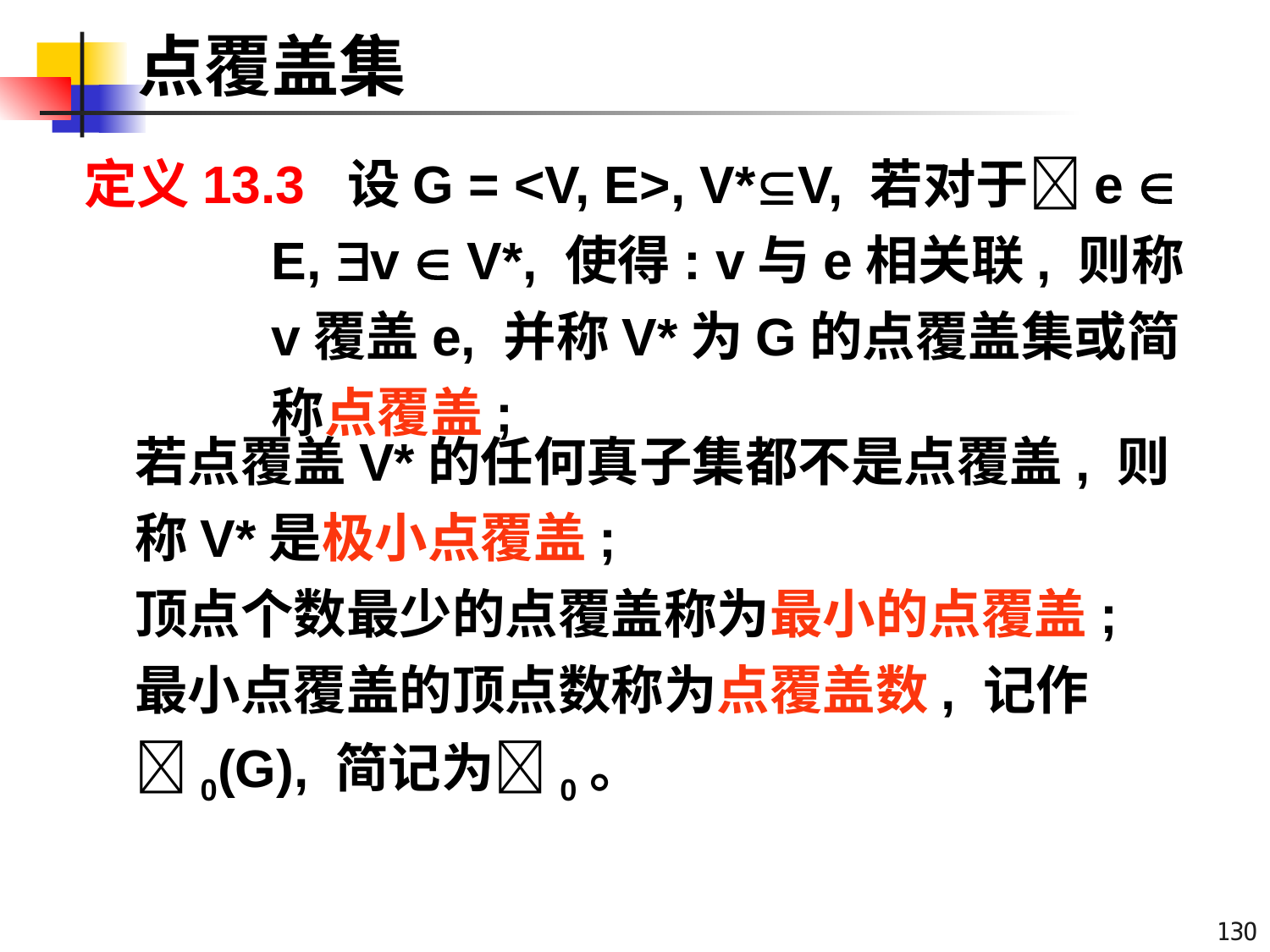

# 点覆盖集
定义13.3  设G = <V, E>, V*⊆V, 若对于∀e ∈ E, ∃v ∈ V*, 使得: v与e相关联, 则称v覆盖e, 并称V*为G的点覆盖集或简称点覆盖;
若点覆盖V*的任何真子集都不是点覆盖, 则称V*是极小点覆盖;
顶点个数最少的点覆盖称为最小的点覆盖;
最小点覆盖的顶点数称为点覆盖数, 记作α0(G), 简记为α0。
130